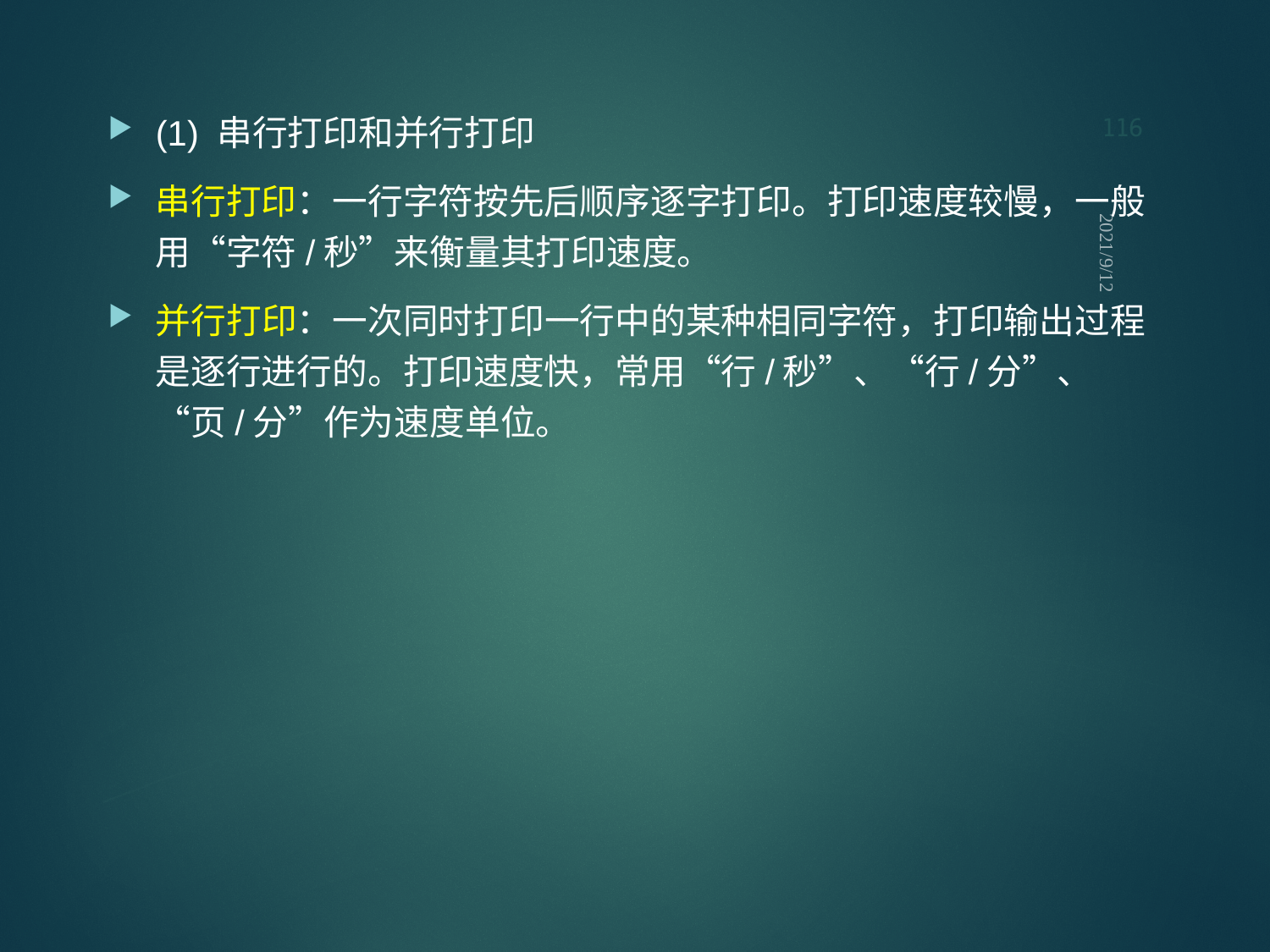

116
(1) 串行打印和并行打印
串行打印：一行字符按先后顺序逐字打印。打印速度较慢，一般用“字符/秒”来衡量其打印速度。
并行打印：一次同时打印一行中的某种相同字符，打印输出过程是逐行进行的。打印速度快，常用“行/秒”、“行/分”、“页/分”作为速度单位。
2021/9/12